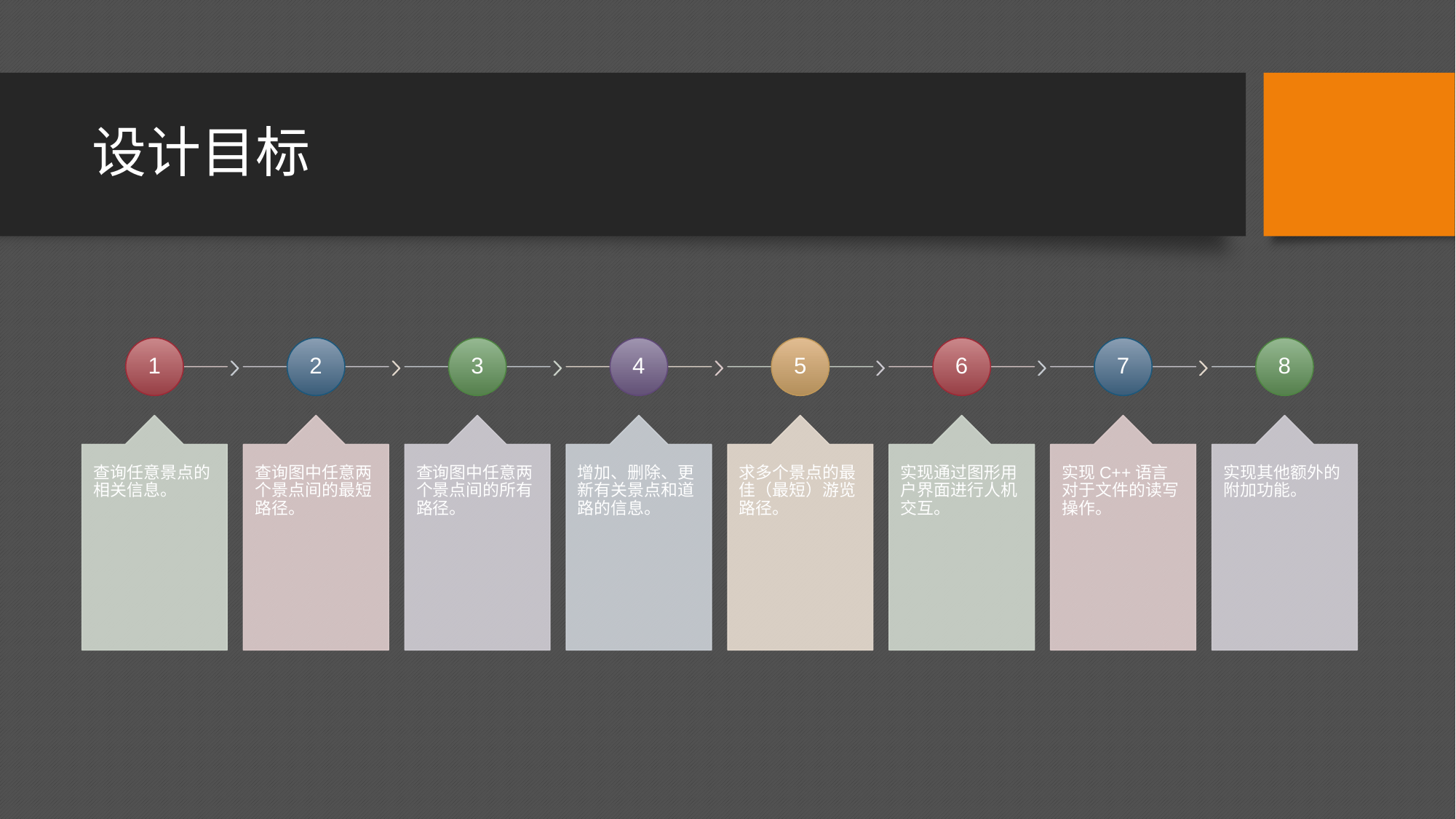

# 设计目标
1
查询任意景点的相关信息。
2
查询图中任意两个景点间的最短路径。
3
查询图中任意两个景点间的所有路径。
4
增加、删除、更新有关景点和道路的信息。
5
求多个景点的最佳（最短）游览路径。
6
实现通过图形用户界面进行人机交互。
7
实现C++语言对于文件的读写操作。
8
实现其他额外的附加功能。